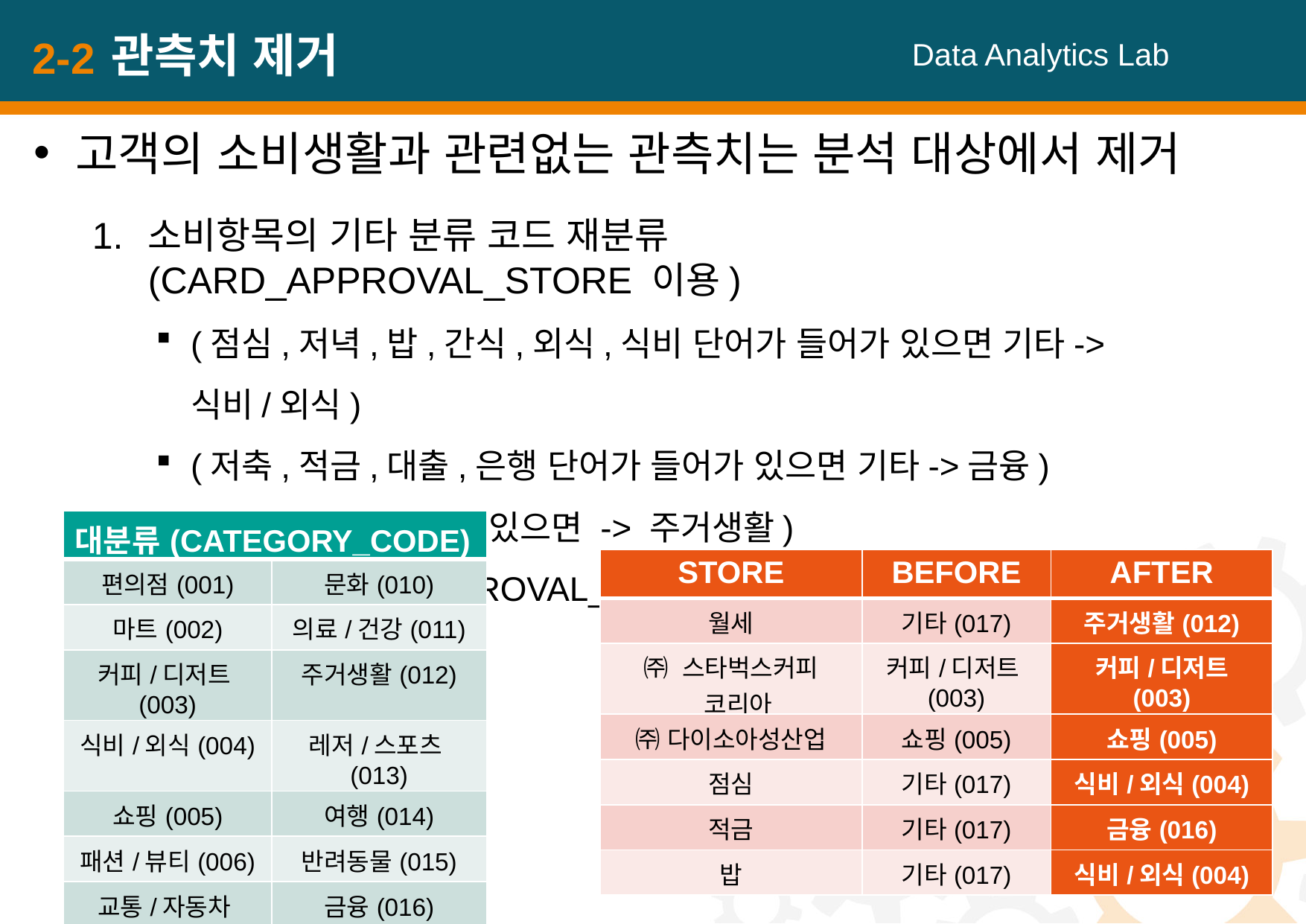

Data Analytics Lab
2-2
관측치 제거
고객의 소비생활과 관련없는 관측치는 분석 대상에서 제거
소비항목의 기타 분류 코드 재분류 (CARD_APPROVAL_STORE 이용)
(점심,저녁,밥,간식,외식,식비 단어가 들어가 있으면 기타->식비/외식)
(저축,적금,대출,은행 단어가 들어가 있으면 기타->금융)
(월세 단어가 들어가 있으면 -> 주거생활)
(입금(CARD_APPROVAL_TYPE=“ -- D”)된 경우면 기타->입금)

| 대분류(CATEGORY\_CODE) |  |
| --- | --- |
| 편의점(001) | 문화(010) |
| 마트(002) | 의료/건강(011) |
| 커피/디저트(003) | 주거생활(012) |
| 식비/외식(004) | 레저/스포츠(013) |
| 쇼핑(005) | 여행(014) |
| 패션/뷰티(006) | 반려동물(015) |
| 교통/자동차(007) | 금융(016) |
| … | 기타(017) |
| STORE | BEFORE | AFTER |
| --- | --- | --- |
| 월세 | 기타(017) | 주거생활(012) |
| ㈜ 스타벅스커피 코리아 | 커피/디저트(003) | 커피/디저트 (003) |
| ㈜ 다이소아성산업 | 쇼핑(005) | 쇼핑(005) |
| 점심 | 기타(017) | 식비/외식(004) |
| 적금 | 기타(017) | 금융(016) |
| 밥 | 기타(017) | 식비/외식(004) |
11